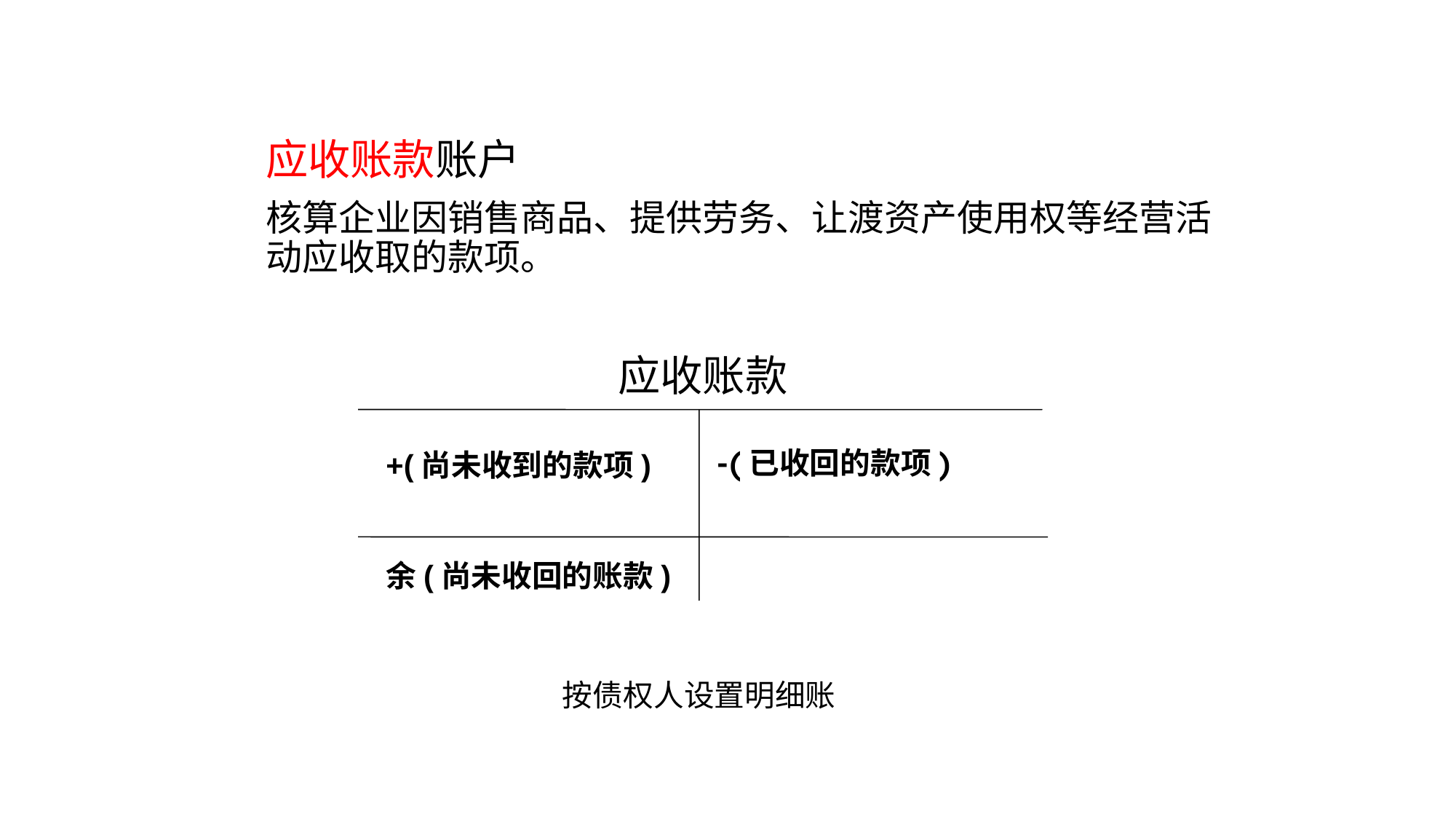

应收账款账户
核算企业因销售商品、提供劳务、让渡资产使用权等经营活动应收取的款项。
应收账款

-(已收回的款项)
+(尚未收到的款项)

余(尚未收回的账款)
按债权人设置明细账